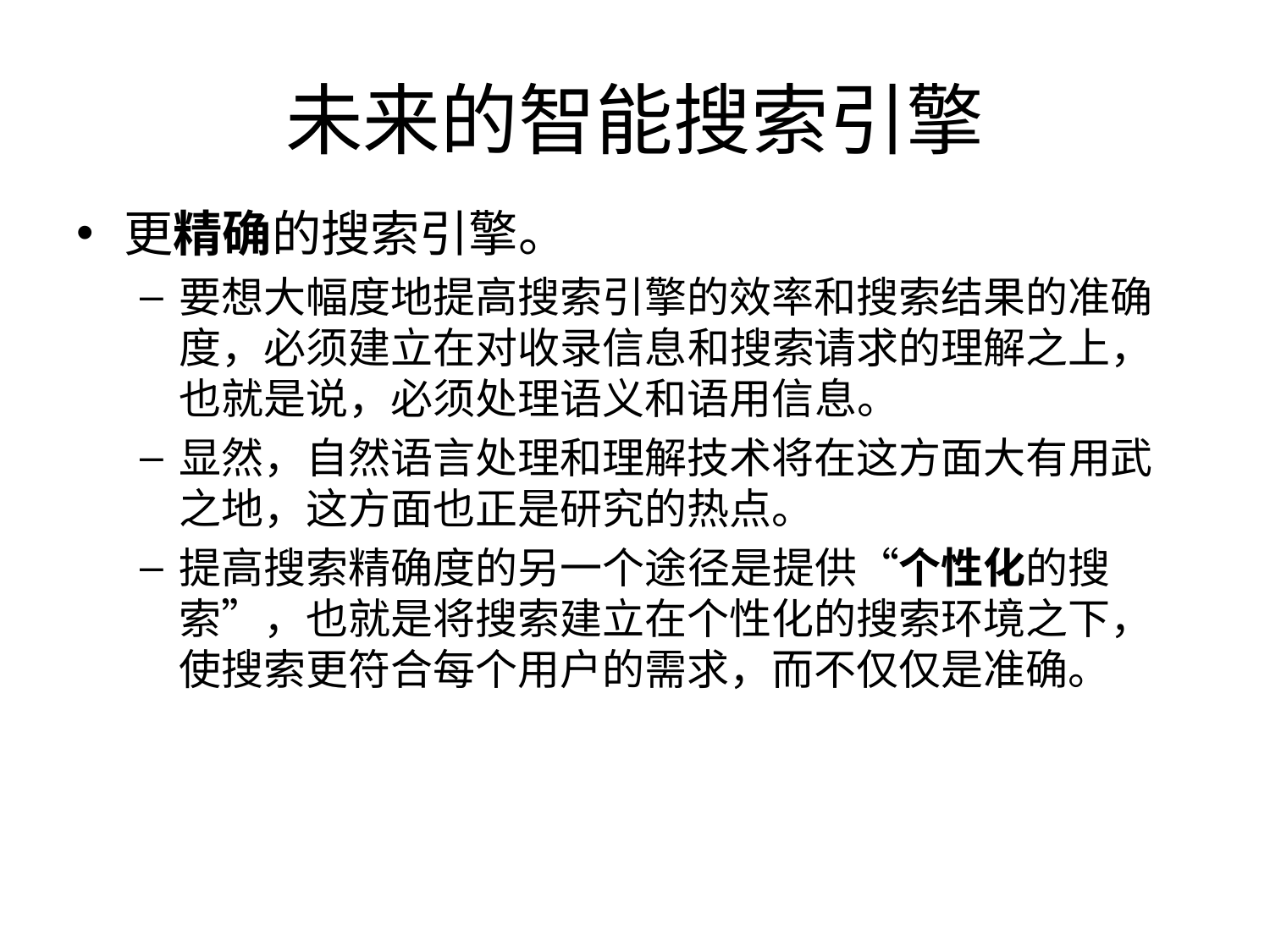

# 未来的智能搜索引擎
更精确的搜索引擎。
要想大幅度地提高搜索引擎的效率和搜索结果的准确度，必须建立在对收录信息和搜索请求的理解之上，也就是说，必须处理语义和语用信息。
显然，自然语言处理和理解技术将在这方面大有用武之地，这方面也正是研究的热点。
提高搜索精确度的另一个途径是提供“个性化的搜索”，也就是将搜索建立在个性化的搜索环境之下，使搜索更符合每个用户的需求，而不仅仅是准确。